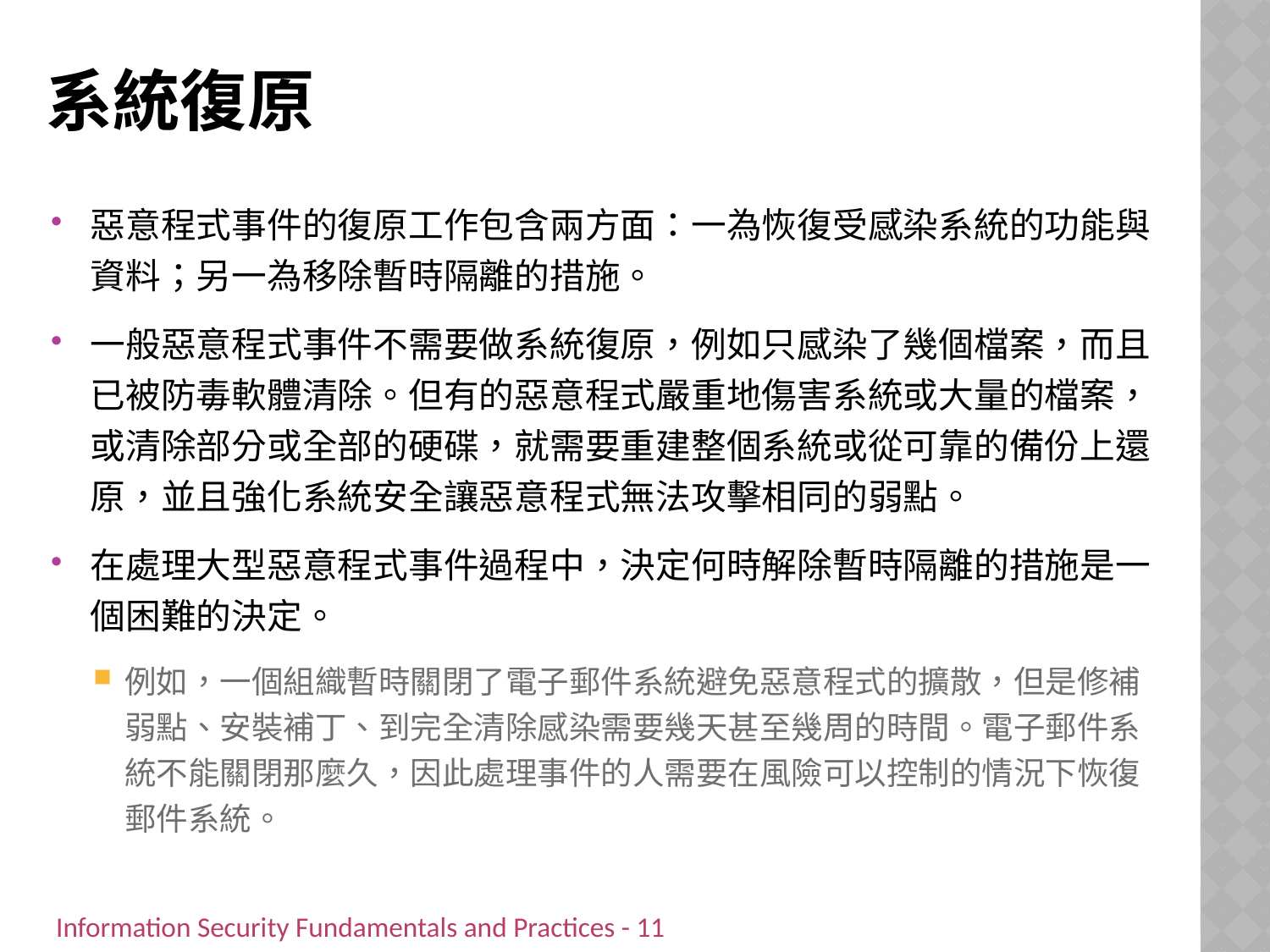

# 系統復原
惡意程式事件的復原工作包含兩方面：一為恢復受感染系統的功能與資料；另一為移除暫時隔離的措施。
一般惡意程式事件不需要做系統復原，例如只感染了幾個檔案，而且已被防毒軟體清除。但有的惡意程式嚴重地傷害系統或大量的檔案，或清除部分或全部的硬碟，就需要重建整個系統或從可靠的備份上還原，並且強化系統安全讓惡意程式無法攻擊相同的弱點。
在處理大型惡意程式事件過程中，決定何時解除暫時隔離的措施是一個困難的決定。
例如，一個組織暫時關閉了電子郵件系統避免惡意程式的擴散，但是修補弱點、安裝補丁、到完全清除感染需要幾天甚至幾周的時間。電子郵件系統不能關閉那麼久，因此處理事件的人需要在風險可以控制的情況下恢復郵件系統。